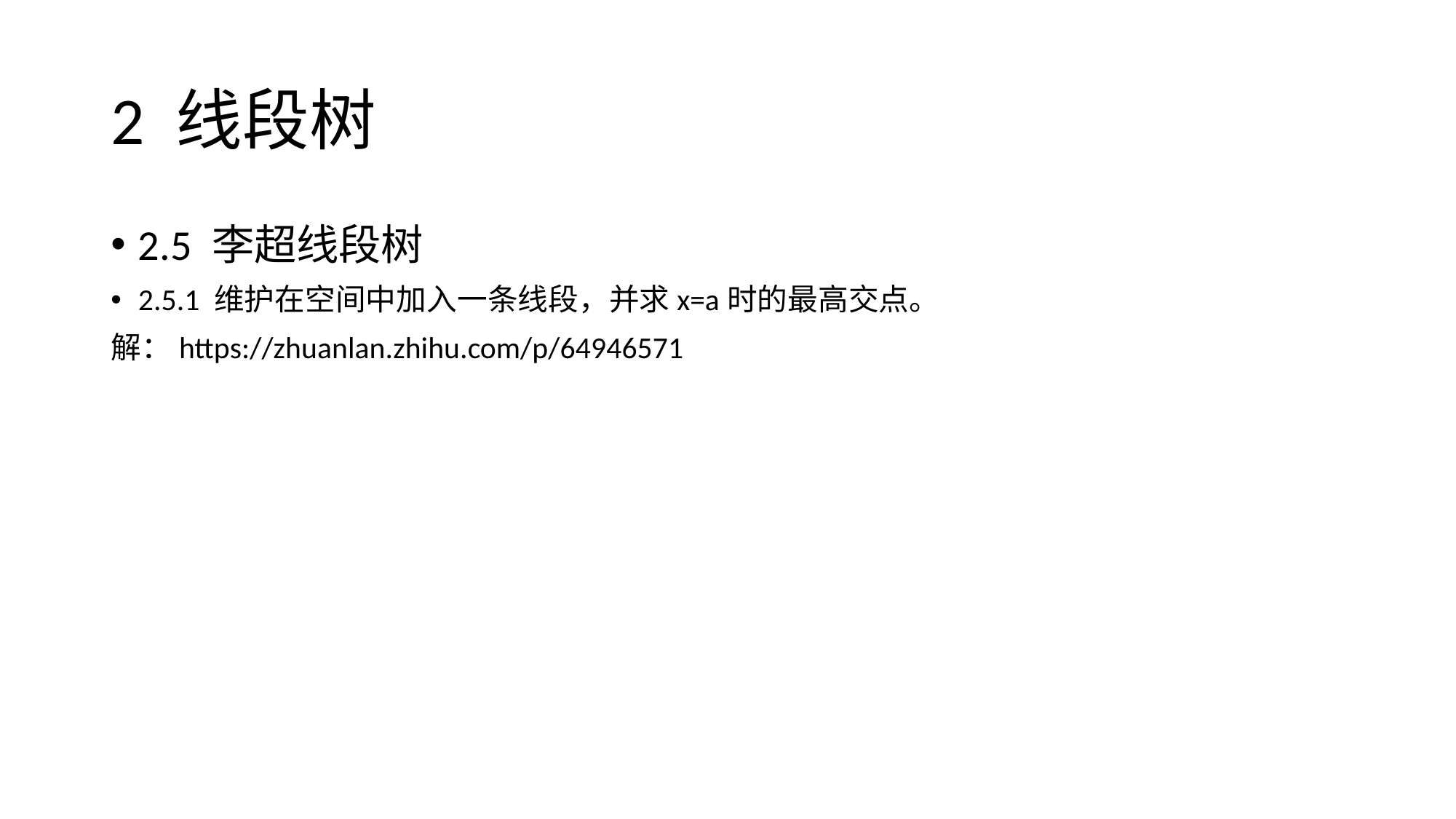

# 2 线段树
2.5 李超线段树
2.5.1 维护在空间中加入一条线段，并求x=a时的最高交点。
解：https://zhuanlan.zhihu.com/p/64946571